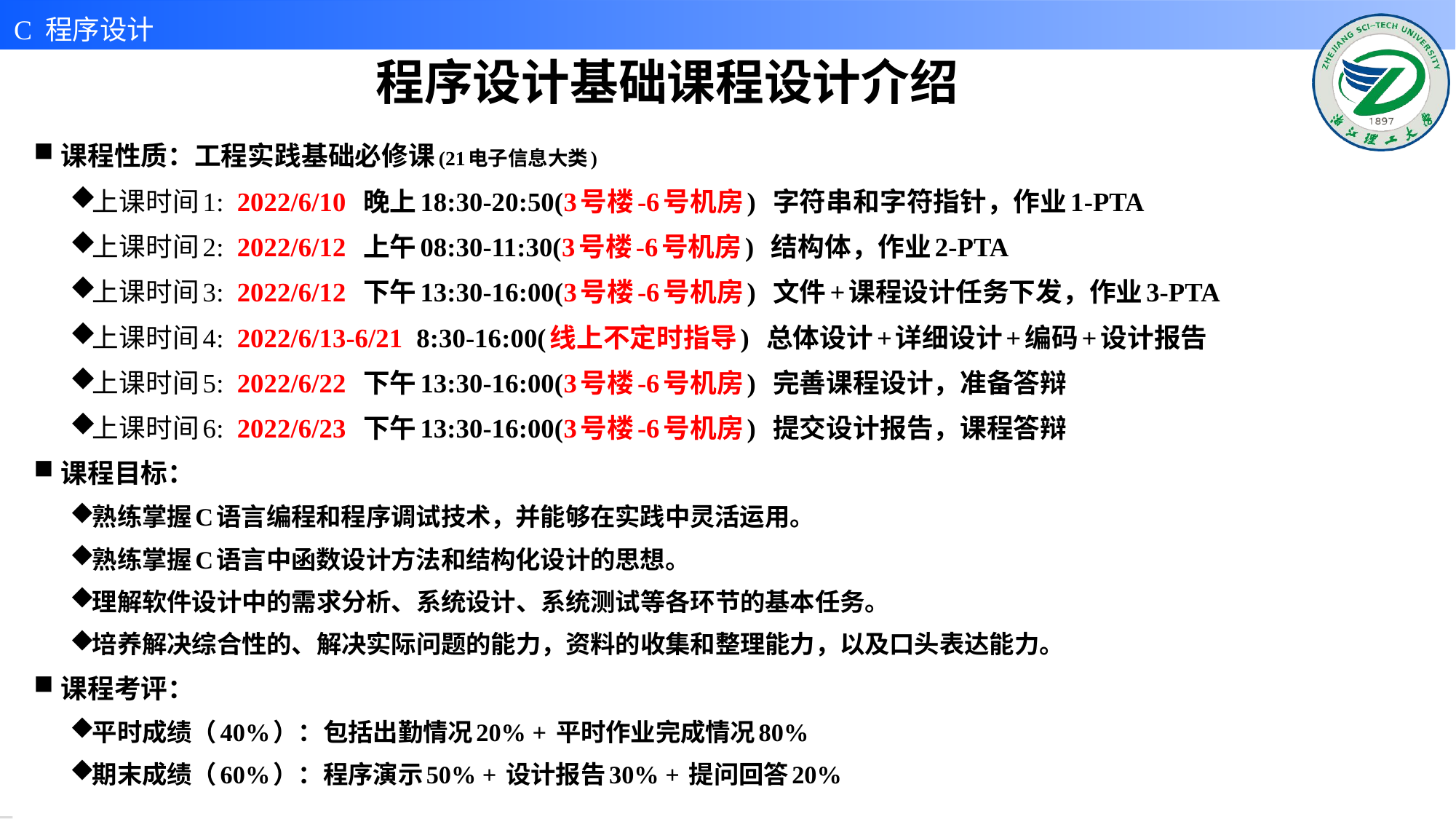

# 程序设计基础课程设计介绍
课程性质：工程实践基础必修课(21电子信息大类)
上课时间1:  2022/6/10  晚上18:30-20:50(3号楼-6号机房)  字符串和字符指针，作业1-PTA
上课时间2:  2022/6/12  上午08:30-11:30(3号楼-6号机房)  结构体，作业2-PTA
上课时间3:  2022/6/12  下午13:30-16:00(3号楼-6号机房)  文件+课程设计任务下发，作业3-PTA
上课时间4:  2022/6/13-6/21  8:30-16:00(线上不定时指导)  总体设计+详细设计+编码+设计报告
上课时间5:  2022/6/22  下午13:30-16:00(3号楼-6号机房)  完善课程设计，准备答辩
上课时间6:  2022/6/23  下午13:30-16:00(3号楼-6号机房)  提交设计报告，课程答辩
课程目标：
熟练掌握C语言编程和程序调试技术，并能够在实践中灵活运用。
熟练掌握C语言中函数设计方法和结构化设计的思想。
理解软件设计中的需求分析、系统设计、系统测试等各环节的基本任务。
培养解决综合性的、解决实际问题的能力，资料的收集和整理能力，以及口头表达能力。
课程考评：
平时成绩（40%）：包括出勤情况20% + 平时作业完成情况80%
期末成绩（60%）：程序演示50% + 设计报告30% + 提问回答20%